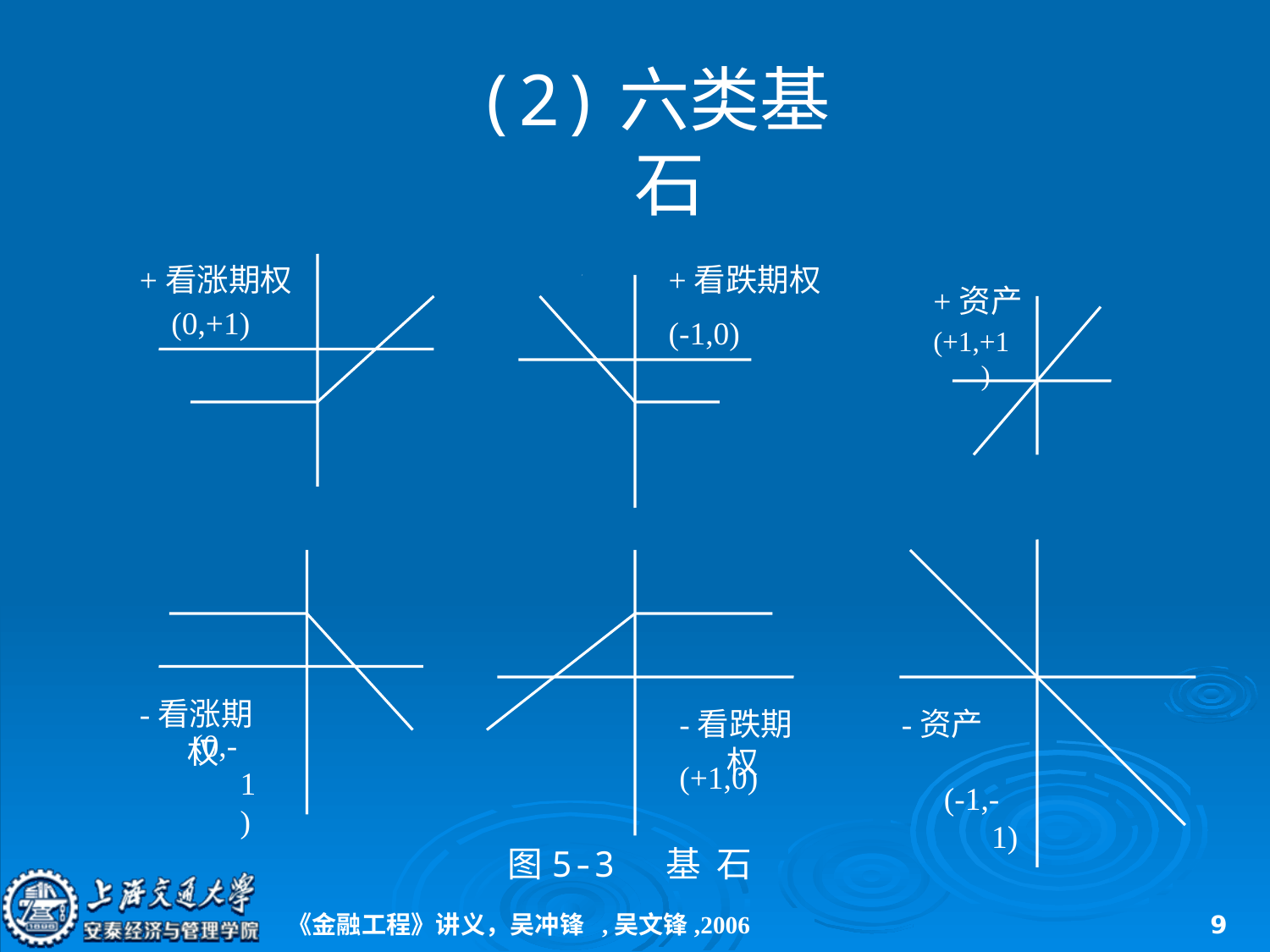

# (2)六类基石
+看涨期权

+看跌期权

+资产
(0,+1)

(-1,0)

(+1,+1)

-看涨期权
-看跌期权
-资产
(0,-1)
(+1,0)
(-1,-1)
图5-3  基  石